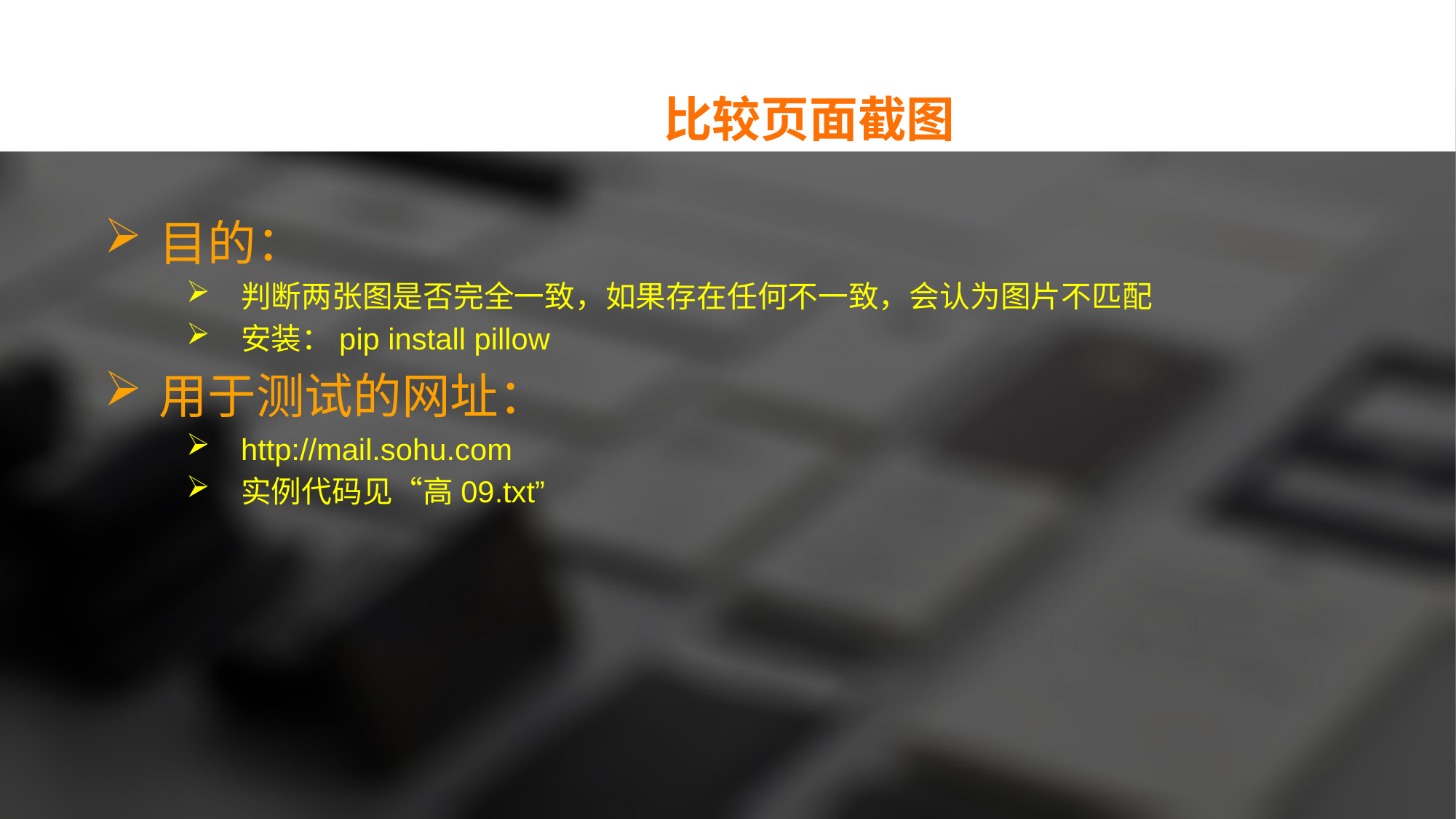

比较页面截图
目的：
判断两张图是否完全一致，如果存在任何不一致，会认为图片不匹配
安装：pip install pillow
用于测试的网址：
http://mail.sohu.com
实例代码见“高09.txt”